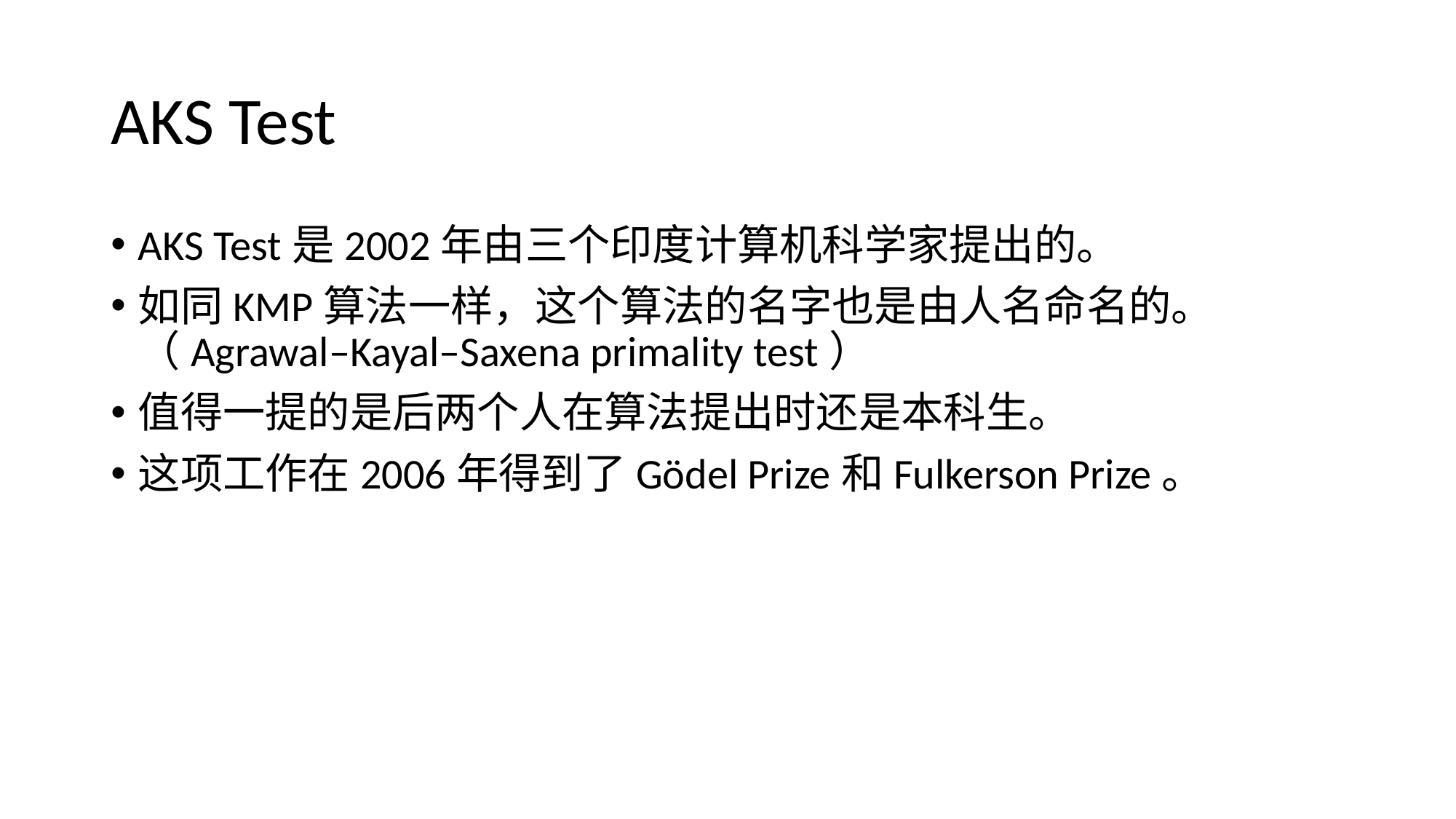

# AKS Test
AKS Test是2002年由三个印度计算机科学家提出的。
如同KMP算法一样，这个算法的名字也是由人名命名的。（Agrawal–Kayal–Saxena primality test）
值得一提的是后两个人在算法提出时还是本科生。
这项工作在2006年得到了Gödel Prize和Fulkerson Prize。